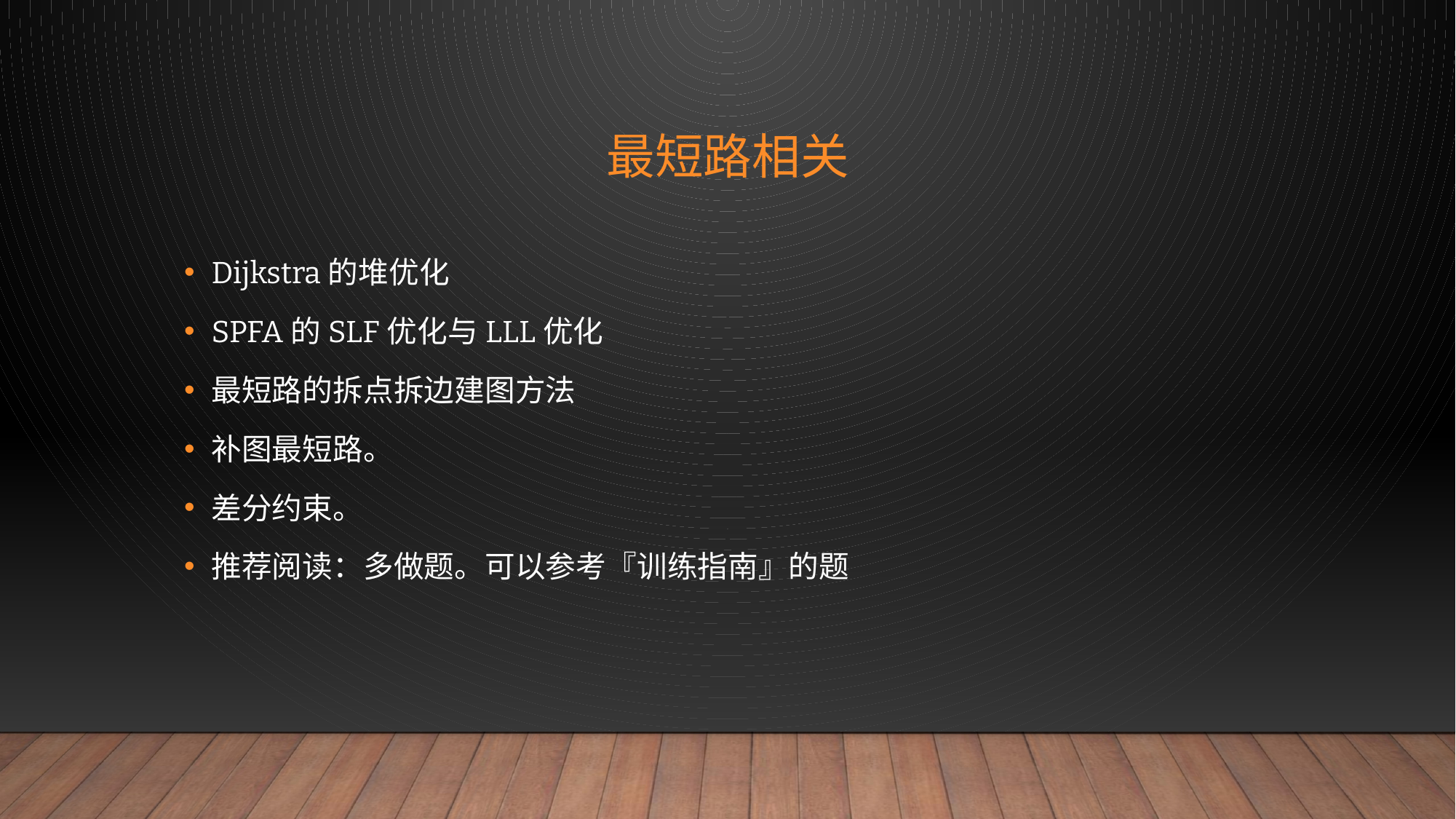

# 最短路相关
Dijkstra的堆优化
SPFA的SLF优化与LLL优化
最短路的拆点拆边建图方法
补图最短路。
差分约束。
推荐阅读：多做题。可以参考『训练指南』的题